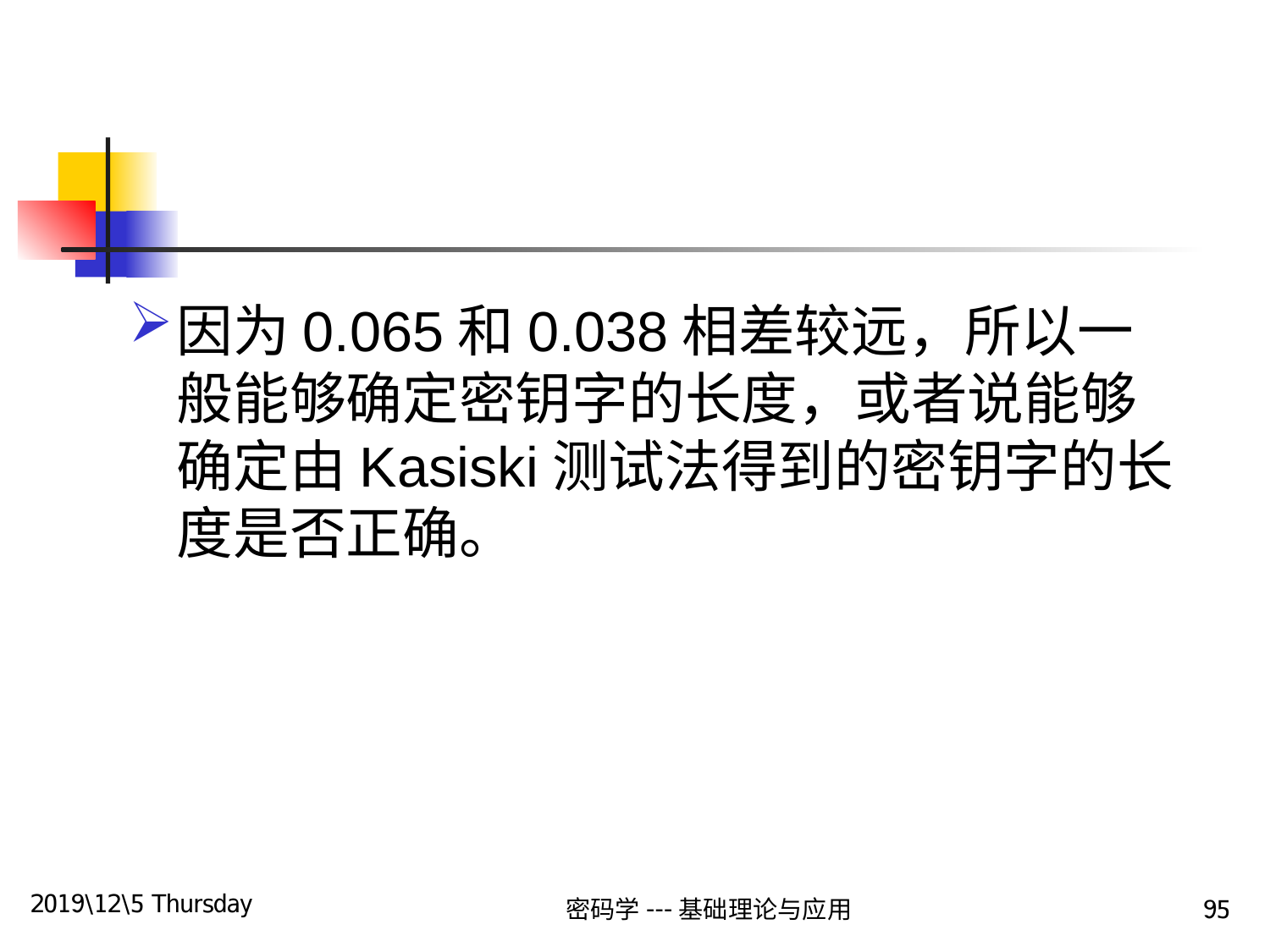

#
因为0.065和0.038相差较远，所以一般能够确定密钥字的长度，或者说能够确定由Kasiski测试法得到的密钥字的长度是否正确。

密码学---基础理论与应用
95
2019\12\5 Thursday